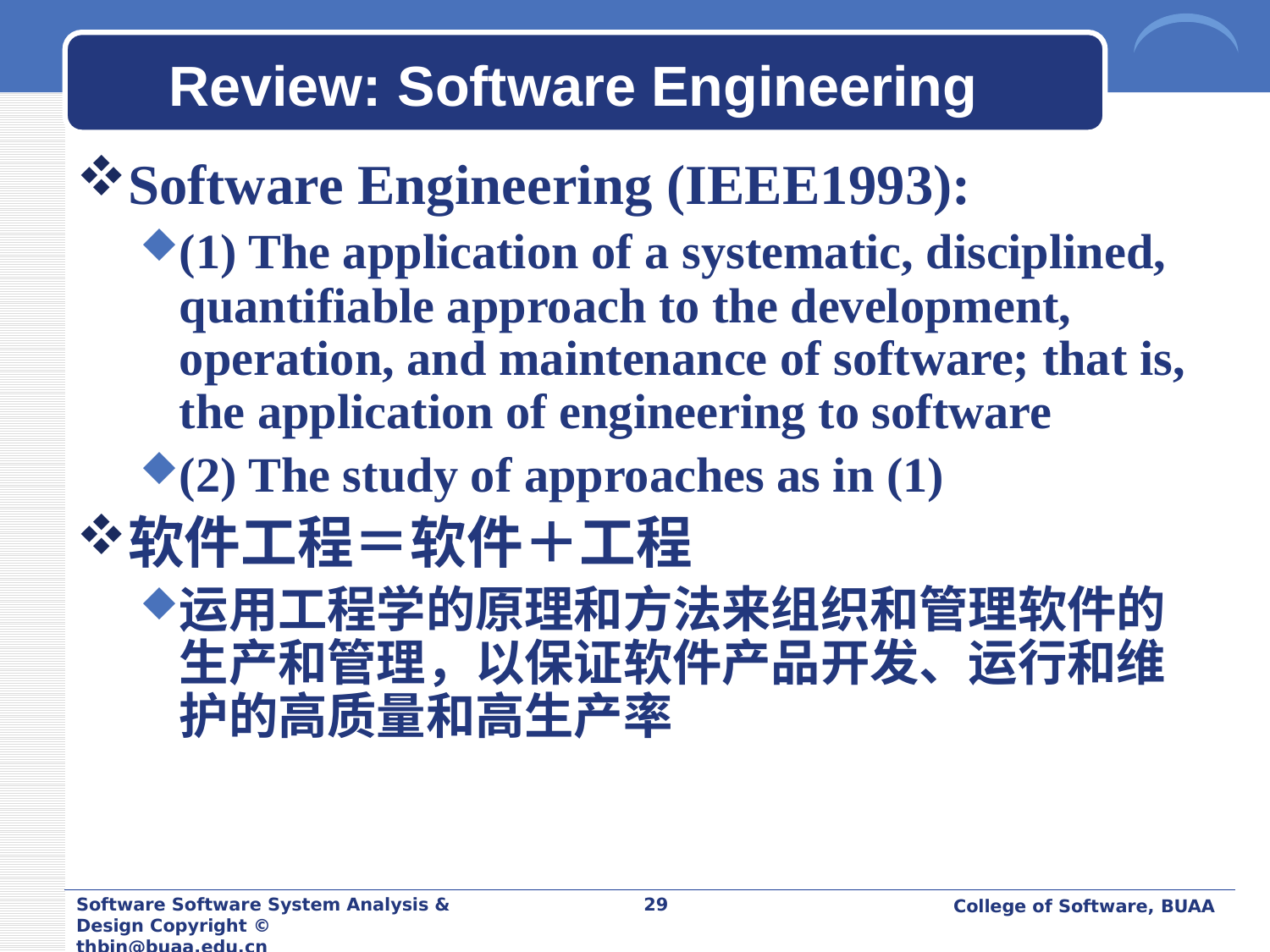

# Review: Software Engineering
Software Engineering (IEEE1993):
(1) The application of a systematic, disciplined, quantifiable approach to the development, operation, and maintenance of software; that is, the application of engineering to software
(2) The study of approaches as in (1)
软件工程＝软件＋工程
运用工程学的原理和方法来组织和管理软件的生产和管理，以保证软件产品开发、运行和维护的高质量和高生产率

Software Software System Analysis & Design Copyright © thbin@buaa.edu.cn
29
College of Software, BUAA